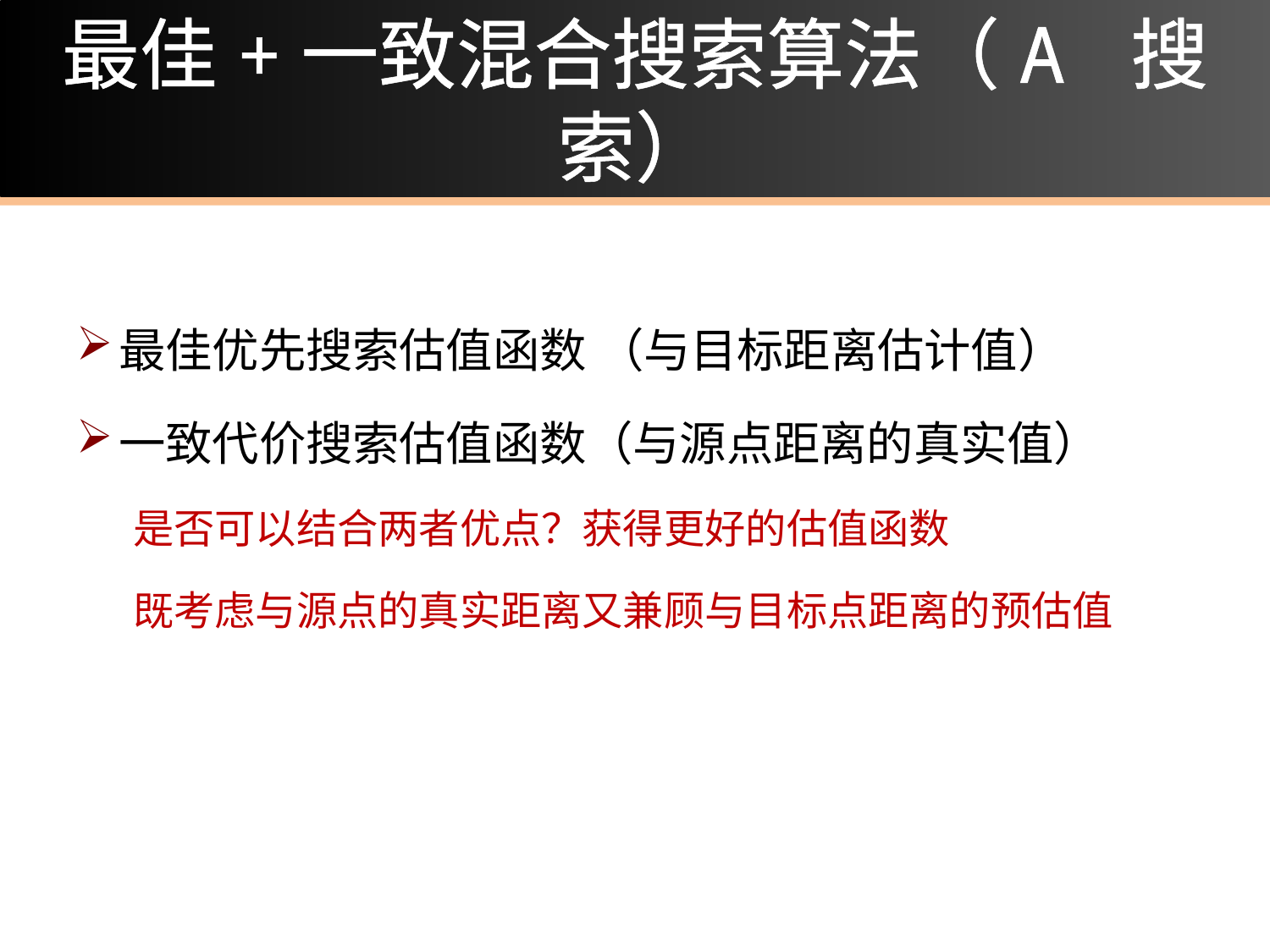

# 最佳+一致混合搜索算法（A 搜索）
最佳优先搜索估值函数 （与目标距离估计值）
一致代价搜索估值函数（与源点距离的真实值）
是否可以结合两者优点？获得更好的估值函数
既考虑与源点的真实距离又兼顾与目标点距离的预估值